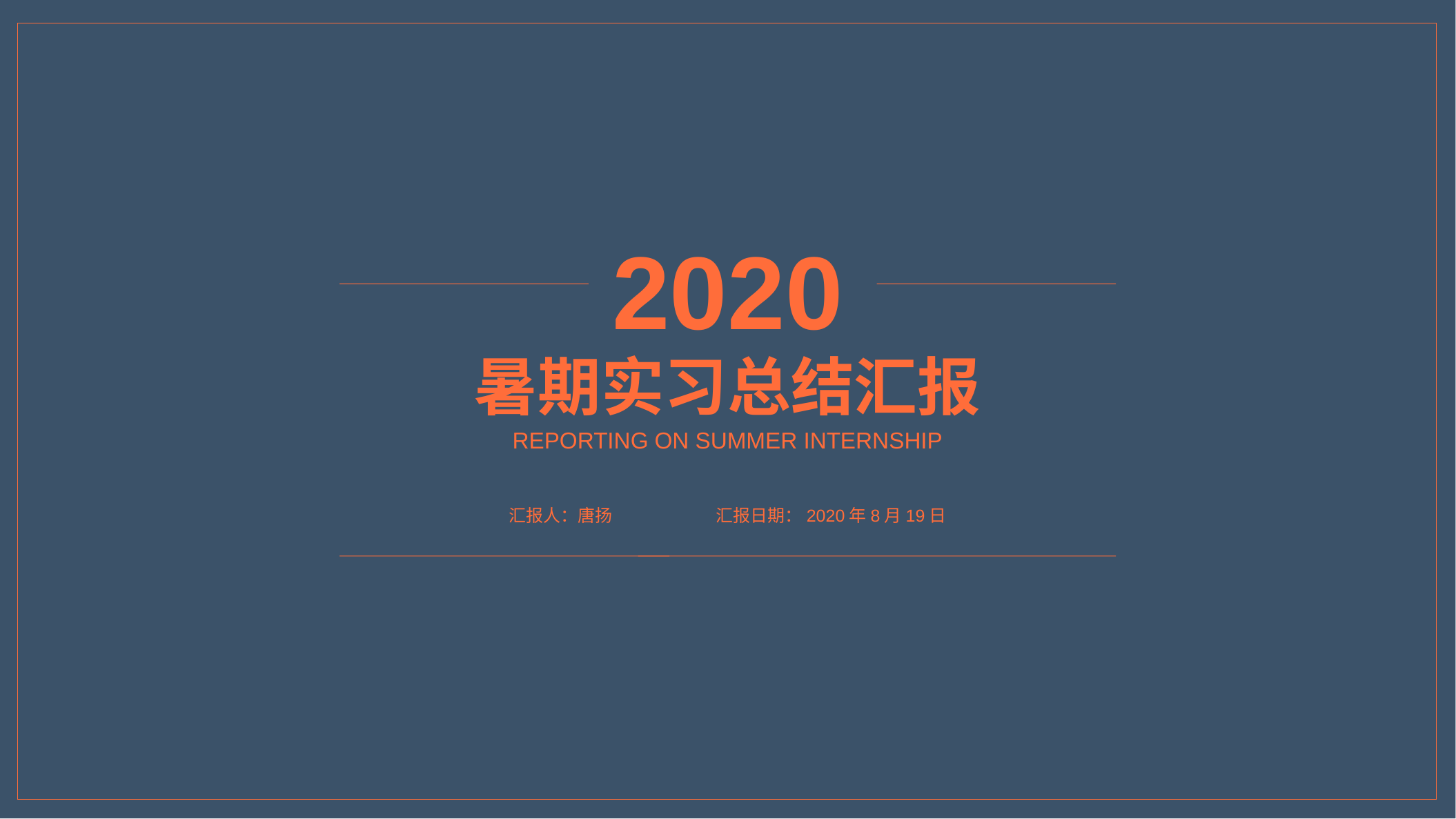

2020

暑期实习总结汇报
REPORTING ON SUMMER INTERNSHIP
汇报人：唐扬 	汇报日期：2020年8月19日